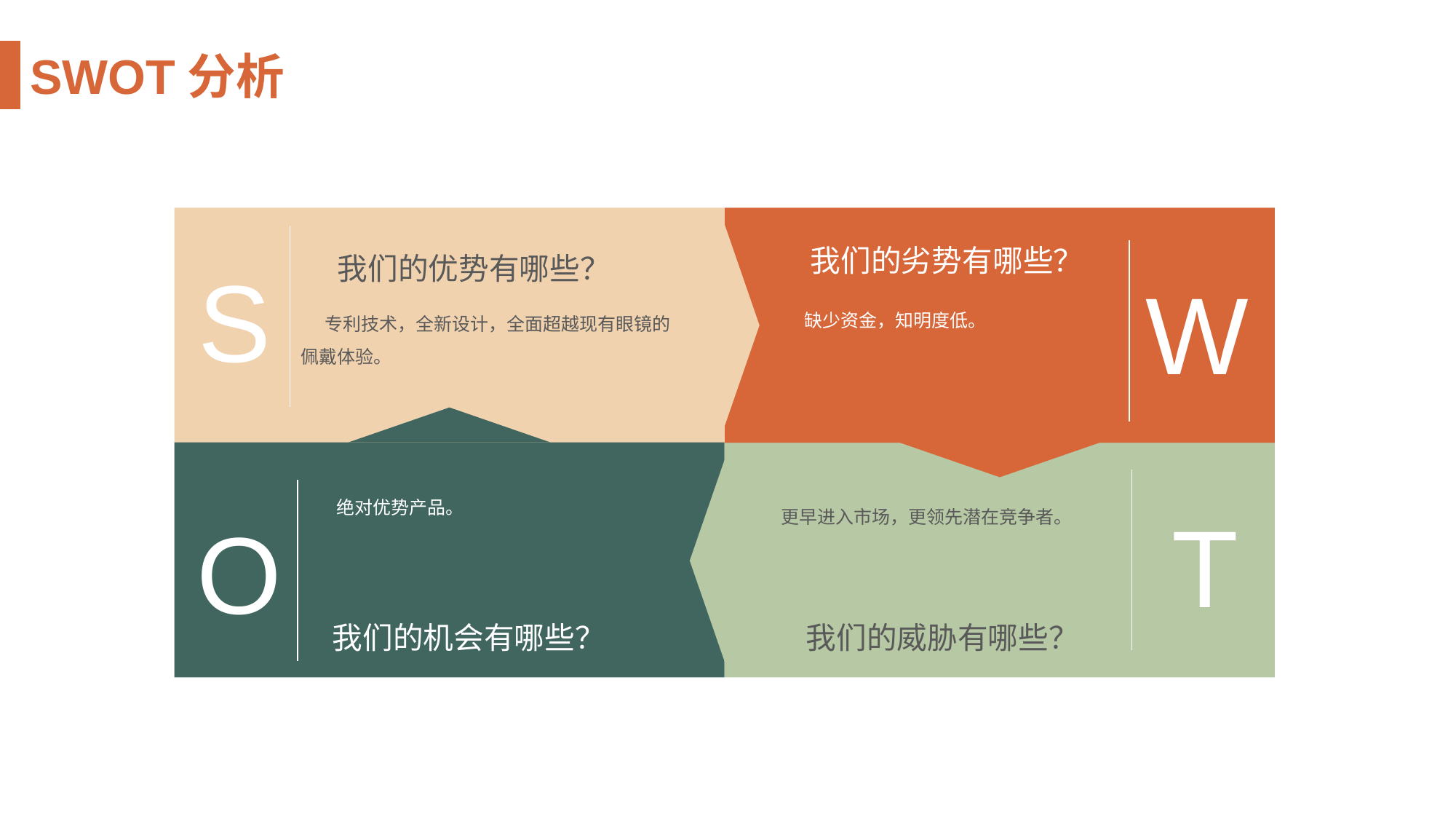

SWOT分析

我们的劣势有哪些？
我们的优势有哪些？
S
W
       缺少资金，知明度低。
     专利技术，全新设计，全面超越现有眼镜的佩戴体验。

      绝对优势产品。
      更早进入市场，更领先潜在竞争者。
T
O

我们的机会有哪些？
我们的威胁有哪些？